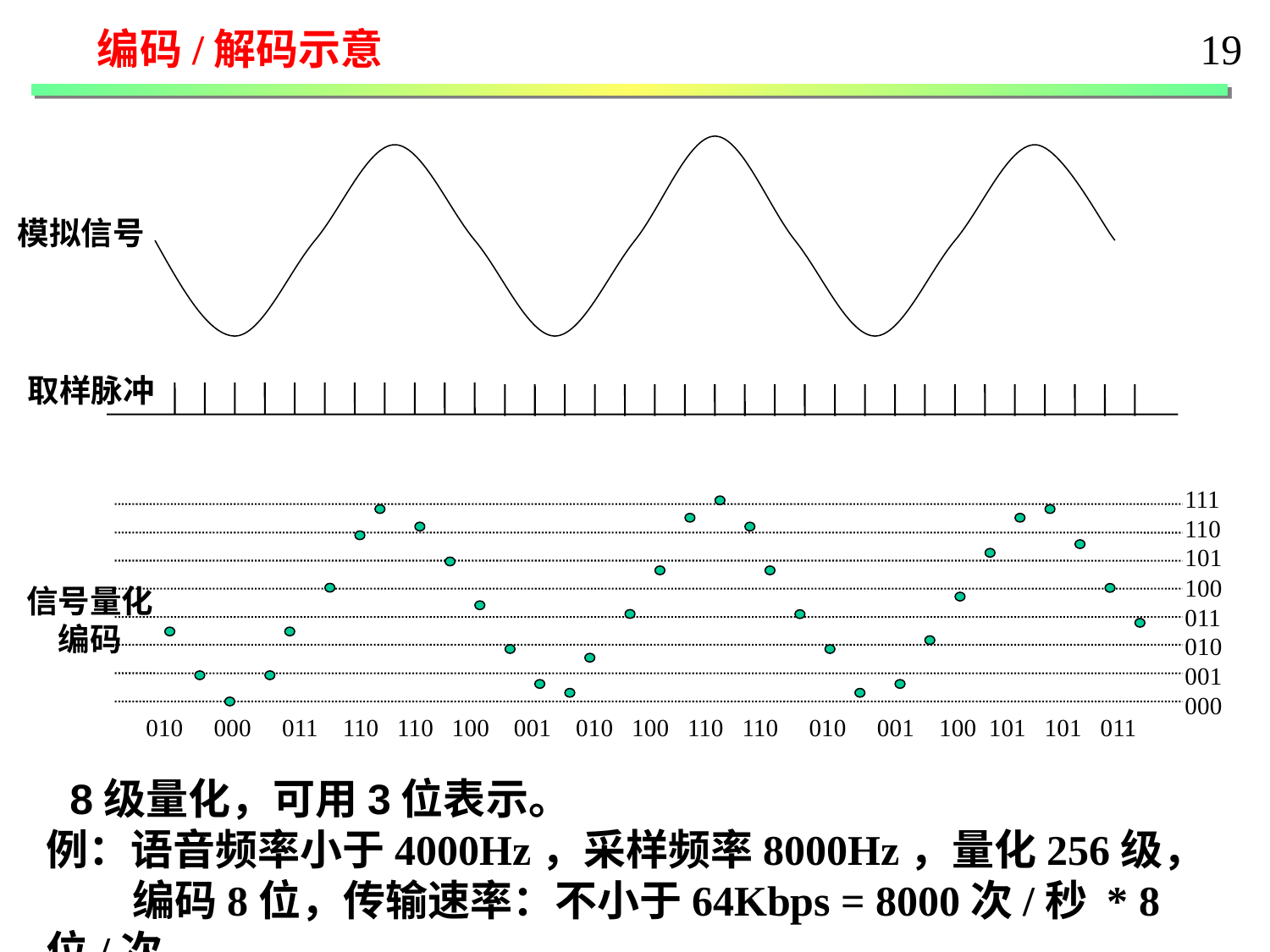

编码/解码示意
19

模拟信号
取样脉冲

111
110
101
100
011
010
001
000

信号量化
编码

010     000     011    110   110   100    001    010   100   110   110     010     001    100  101   101   011
  8级量化，可用3位表示。
例：语音频率小于4000Hz，采样频率8000Hz，量化256级，
        编码8位，传输速率：不小于64Kbps = 8000次/秒 * 8位/次。